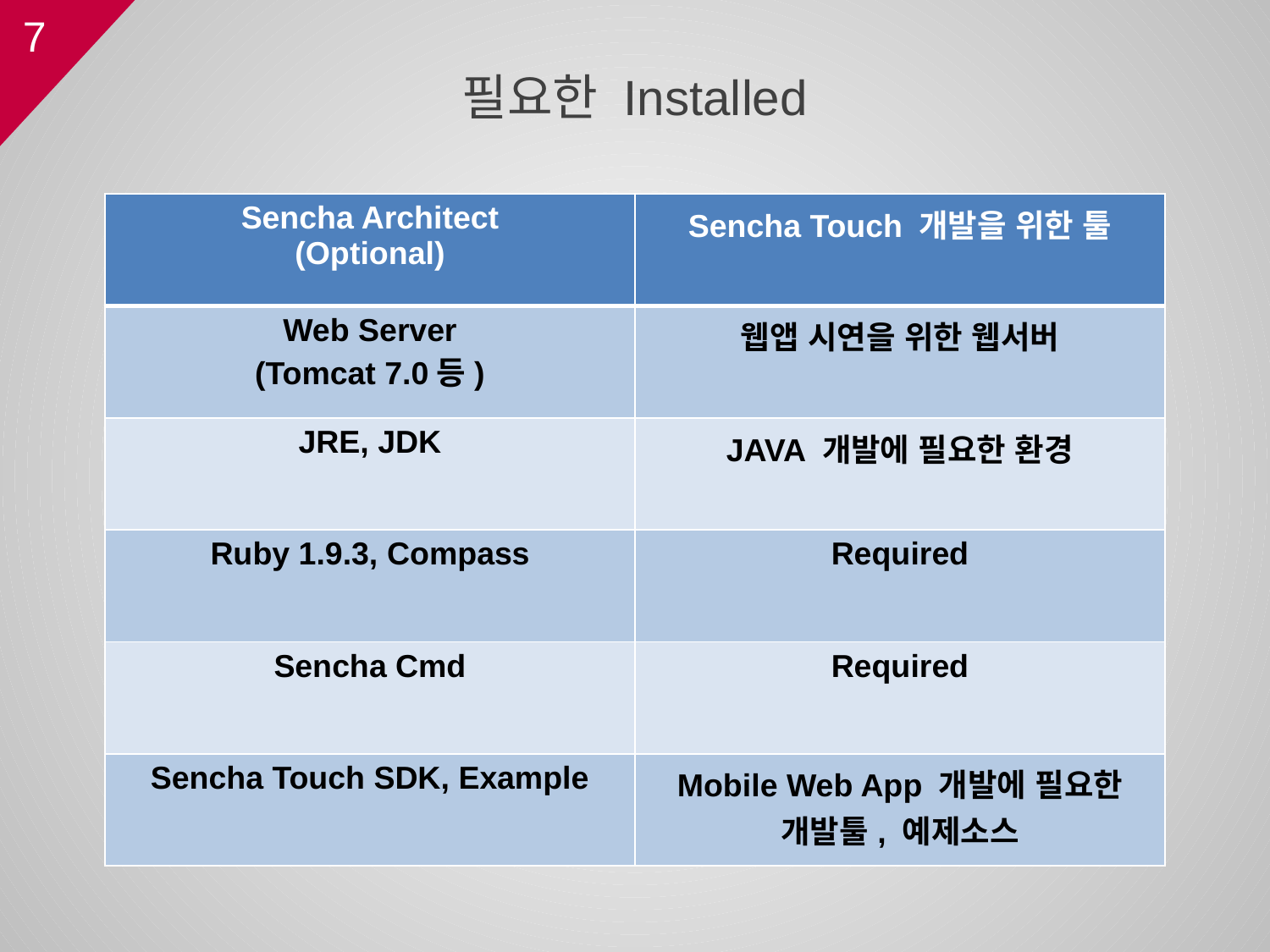

# 필요한 Installed
| Sencha Architect (Optional) | Sencha Touch 개발을 위한 툴 |
| --- | --- |
| Web Server (Tomcat 7.0등) | 웹앱 시연을 위한 웹서버 |
| JRE, JDK | JAVA 개발에 필요한 환경 |
| Ruby 1.9.3, Compass | Required |
| Sencha Cmd | Required |
| Sencha Touch SDK, Example | Mobile Web App 개발에 필요한 개발툴, 예제소스 |